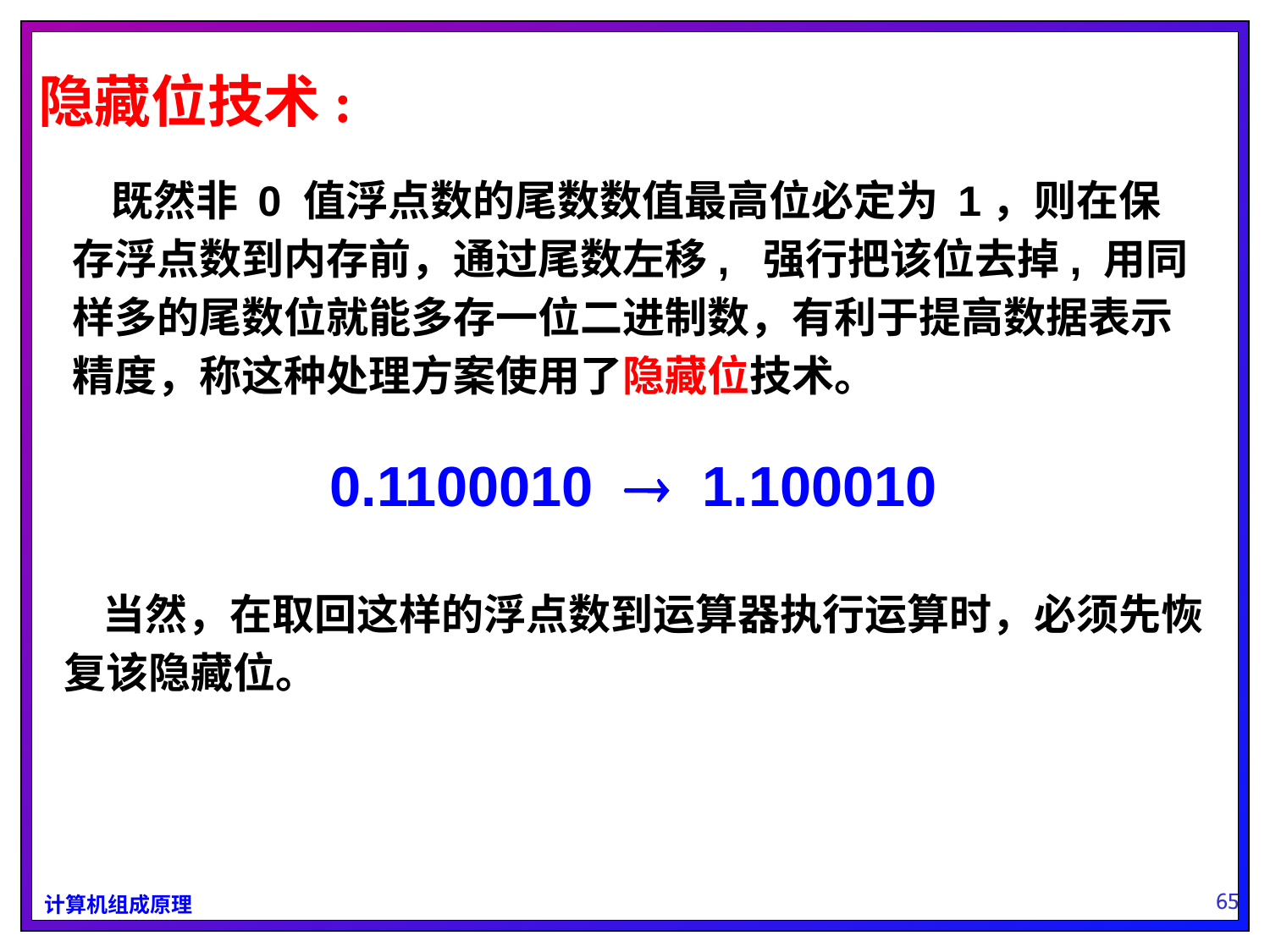

隐藏位技术:
   既然非 0 值浮点数的尾数数值最高位必定为 1，则在保存浮点数到内存前，通过尾数左移,  强行把该位去掉, 用同样多的尾数位就能多存一位二进制数，有利于提高数据表示精度，称这种处理方案使用了隐藏位技术。
0.1100010  →  1.100010
   当然，在取回这样的浮点数到运算器执行运算时，必须先恢复该隐藏位。